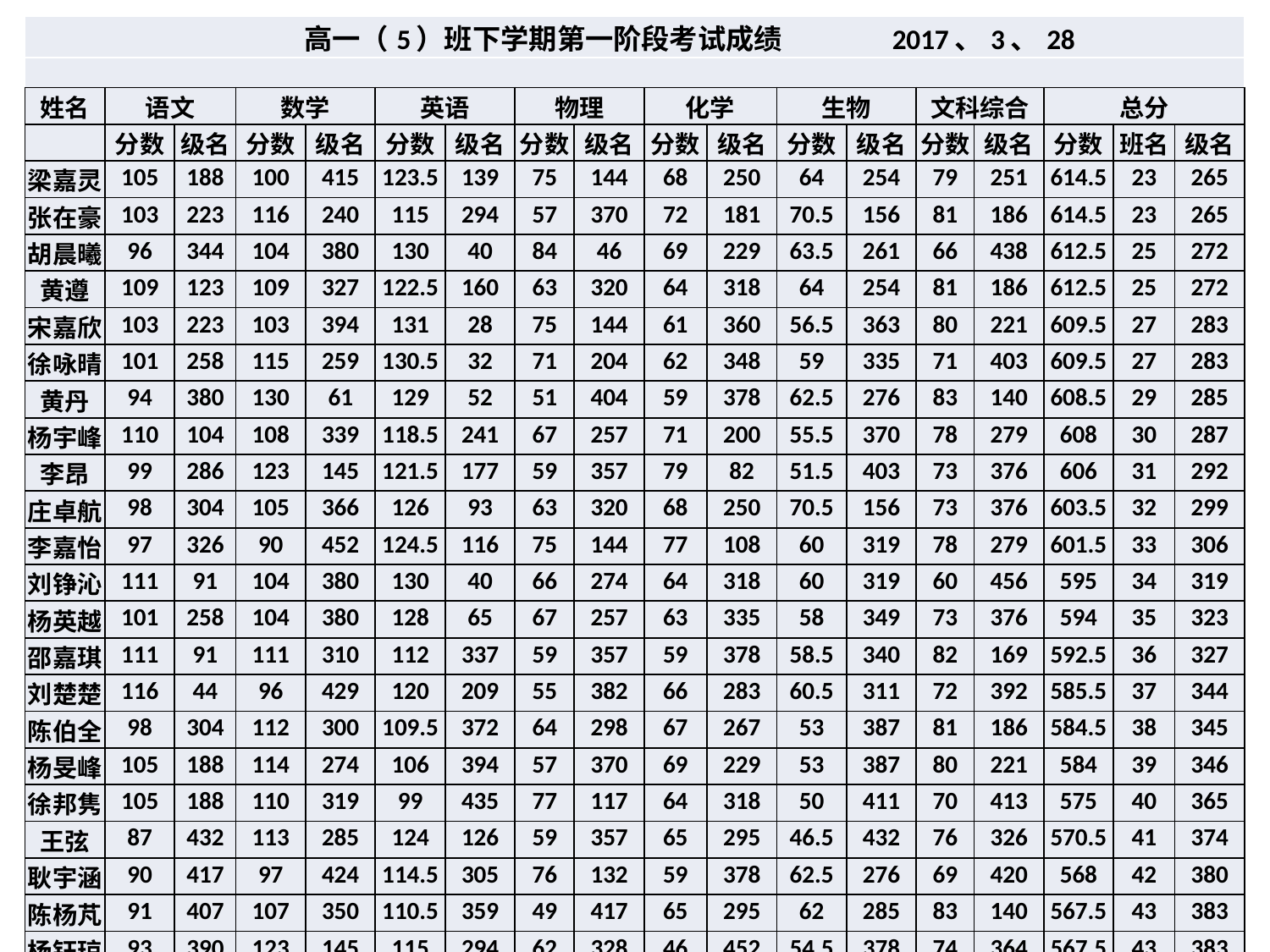

| 高一（5）班下学期第一阶段考试成绩 2017、3、28 |  |  |  |  |  |  |  |  |  |  |  |  |  |  |  |  |  |
| --- | --- | --- | --- | --- | --- | --- | --- | --- | --- | --- | --- | --- | --- | --- | --- | --- | --- |
|  |  |  |  |  |  |  |  |  |  |  |  |  |  |  |  |  |  |
| 姓名 | 语文 |  | 数学 |  | 英语 |  | 物理 |  | 化学 |  | 生物 |  | 文科综合 |  | 总分 |  |  |
|  | 分数 | 级名 | 分数 | 级名 | 分数 | 级名 | 分数 | 级名 | 分数 | 级名 | 分数 | 级名 | 分数 | 级名 | 分数 | 班名 | 级名 |
| 梁嘉灵 | 105 | 188 | 100 | 415 | 123.5 | 139 | 75 | 144 | 68 | 250 | 64 | 254 | 79 | 251 | 614.5 | 23 | 265 |
| 张在豪 | 103 | 223 | 116 | 240 | 115 | 294 | 57 | 370 | 72 | 181 | 70.5 | 156 | 81 | 186 | 614.5 | 23 | 265 |
| 胡晨曦 | 96 | 344 | 104 | 380 | 130 | 40 | 84 | 46 | 69 | 229 | 63.5 | 261 | 66 | 438 | 612.5 | 25 | 272 |
| 黄遵 | 109 | 123 | 109 | 327 | 122.5 | 160 | 63 | 320 | 64 | 318 | 64 | 254 | 81 | 186 | 612.5 | 25 | 272 |
| 宋嘉欣 | 103 | 223 | 103 | 394 | 131 | 28 | 75 | 144 | 61 | 360 | 56.5 | 363 | 80 | 221 | 609.5 | 27 | 283 |
| 徐咏晴 | 101 | 258 | 115 | 259 | 130.5 | 32 | 71 | 204 | 62 | 348 | 59 | 335 | 71 | 403 | 609.5 | 27 | 283 |
| 黄丹 | 94 | 380 | 130 | 61 | 129 | 52 | 51 | 404 | 59 | 378 | 62.5 | 276 | 83 | 140 | 608.5 | 29 | 285 |
| 杨宇峰 | 110 | 104 | 108 | 339 | 118.5 | 241 | 67 | 257 | 71 | 200 | 55.5 | 370 | 78 | 279 | 608 | 30 | 287 |
| 李昂 | 99 | 286 | 123 | 145 | 121.5 | 177 | 59 | 357 | 79 | 82 | 51.5 | 403 | 73 | 376 | 606 | 31 | 292 |
| 庄卓航 | 98 | 304 | 105 | 366 | 126 | 93 | 63 | 320 | 68 | 250 | 70.5 | 156 | 73 | 376 | 603.5 | 32 | 299 |
| 李嘉怡 | 97 | 326 | 90 | 452 | 124.5 | 116 | 75 | 144 | 77 | 108 | 60 | 319 | 78 | 279 | 601.5 | 33 | 306 |
| 刘铮沁 | 111 | 91 | 104 | 380 | 130 | 40 | 66 | 274 | 64 | 318 | 60 | 319 | 60 | 456 | 595 | 34 | 319 |
| 杨英越 | 101 | 258 | 104 | 380 | 128 | 65 | 67 | 257 | 63 | 335 | 58 | 349 | 73 | 376 | 594 | 35 | 323 |
| 邵嘉琪 | 111 | 91 | 111 | 310 | 112 | 337 | 59 | 357 | 59 | 378 | 58.5 | 340 | 82 | 169 | 592.5 | 36 | 327 |
| 刘楚楚 | 116 | 44 | 96 | 429 | 120 | 209 | 55 | 382 | 66 | 283 | 60.5 | 311 | 72 | 392 | 585.5 | 37 | 344 |
| 陈伯全 | 98 | 304 | 112 | 300 | 109.5 | 372 | 64 | 298 | 67 | 267 | 53 | 387 | 81 | 186 | 584.5 | 38 | 345 |
| 杨旻峰 | 105 | 188 | 114 | 274 | 106 | 394 | 57 | 370 | 69 | 229 | 53 | 387 | 80 | 221 | 584 | 39 | 346 |
| 徐邦隽 | 105 | 188 | 110 | 319 | 99 | 435 | 77 | 117 | 64 | 318 | 50 | 411 | 70 | 413 | 575 | 40 | 365 |
| 王弦 | 87 | 432 | 113 | 285 | 124 | 126 | 59 | 357 | 65 | 295 | 46.5 | 432 | 76 | 326 | 570.5 | 41 | 374 |
| 耿宇涵 | 90 | 417 | 97 | 424 | 114.5 | 305 | 76 | 132 | 59 | 378 | 62.5 | 276 | 69 | 420 | 568 | 42 | 380 |
| 陈杨芃 | 91 | 407 | 107 | 350 | 110.5 | 359 | 49 | 417 | 65 | 295 | 62 | 285 | 83 | 140 | 567.5 | 43 | 383 |
| 杨钰琼 | 93 | 390 | 123 | 145 | 115 | 294 | 62 | 328 | 46 | 452 | 54.5 | 378 | 74 | 364 | 567.5 | 43 | 383 |
| 李睿蓬 | 95 | 359 | 107 | 350 | 116.5 | 272 | 51 | 404 | 64 | 318 | 52 | 399 | 77 | 304 | 562.5 | 45 | 393 |
| 郑一非 | 106 | 166 | 101 | 407 | 110.5 | 359 | 50 | 411 | 65 | 295 | 48 | 425 | 76 | 326 | 556.5 | 46 | 410 |
| 唐滨钺 | 80 | 452 | 94 | 438 | 108.5 | 377 | 61 | 337 | 76 | 127 | 59 | 335 | 73 | 376 | 551.5 | 47 | 422 |
| 平均分 | 102.5 |  | 113.6 |  | 119.5 |  | 68.4 |  | 69.6 |  | 63.4 |  | 78.4 |  | 615.3 |  | 249 |